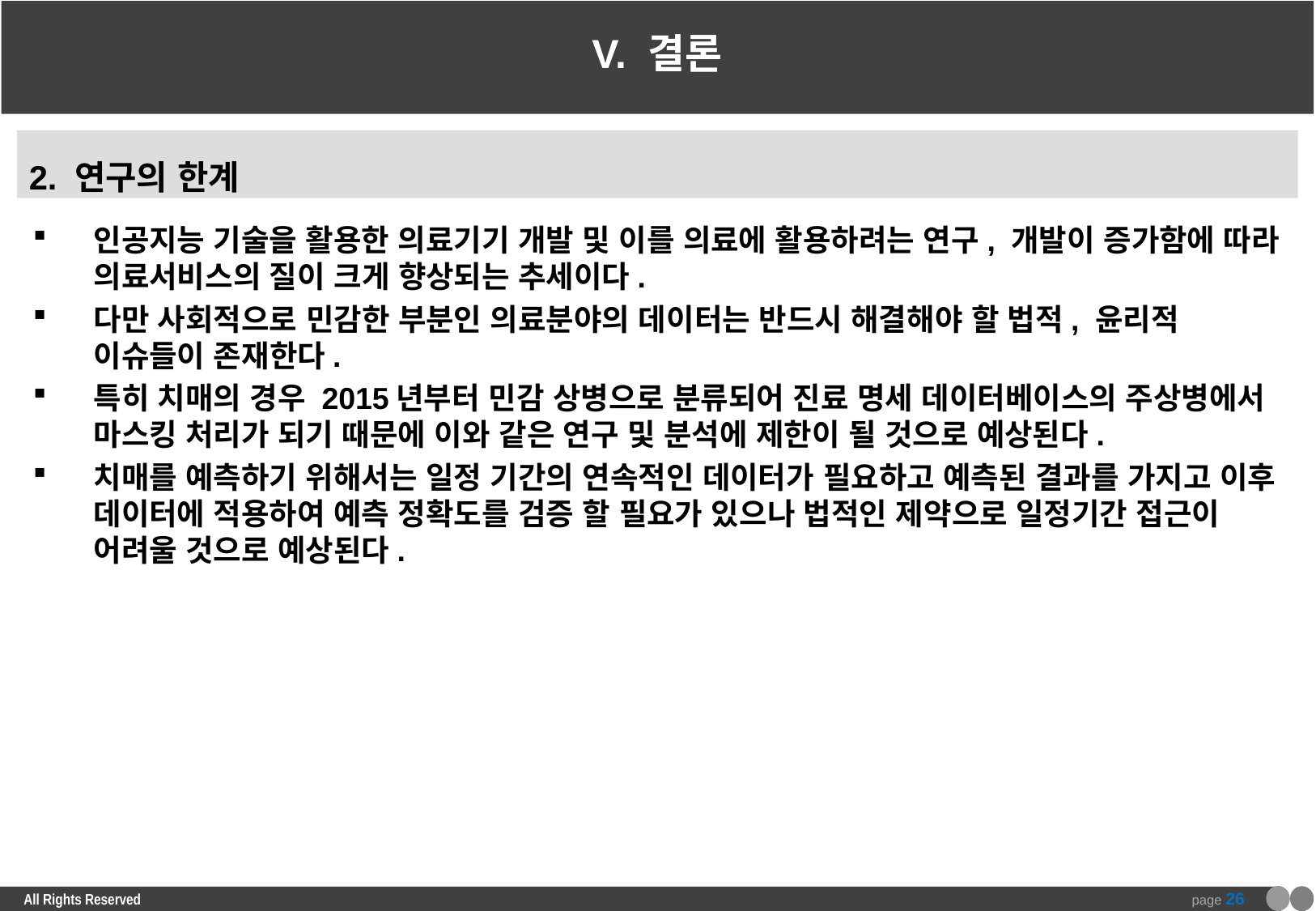

# V. 결론
2. 연구의 한계
인공지능 기술을 활용한 의료기기 개발 및 이를 의료에 활용하려는 연구, 개발이 증가함에 따라 의료서비스의 질이 크게 향상되는 추세이다.
다만 사회적으로 민감한 부분인 의료분야의 데이터는 반드시 해결해야 할 법적, 윤리적 이슈들이 존재한다.
특히 치매의 경우 2015년부터 민감 상병으로 분류되어 진료 명세 데이터베이스의 주상병에서 마스킹 처리가 되기 때문에 이와 같은 연구 및 분석에 제한이 될 것으로 예상된다.
치매를 예측하기 위해서는 일정 기간의 연속적인 데이터가 필요하고 예측된 결과를 가지고 이후 데이터에 적용하여 예측 정확도를 검증 할 필요가 있으나 법적인 제약으로 일정기간 접근이 어려울 것으로 예상된다.

page 26